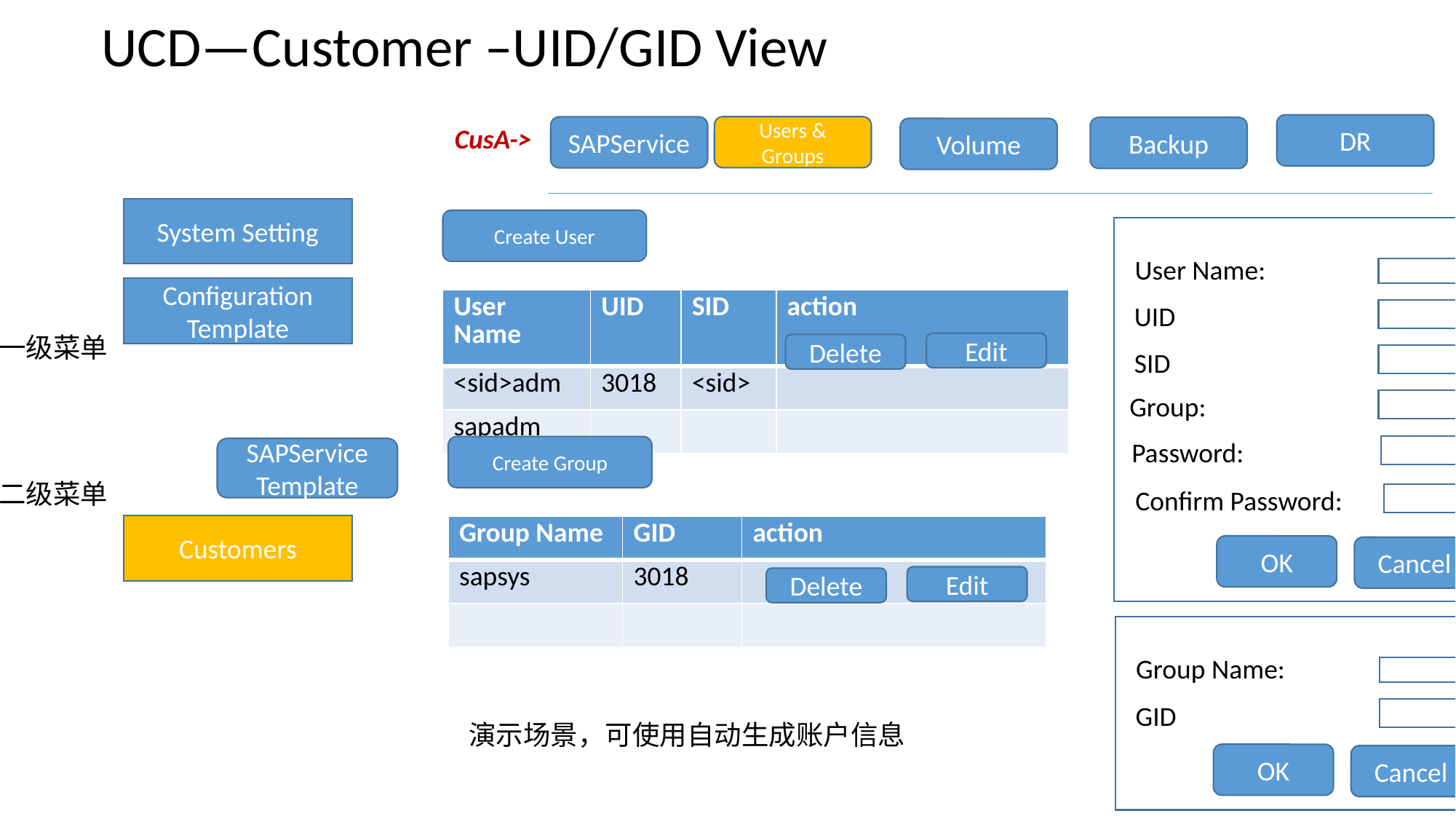

# UCD—Customer –UID/GID View
DR
CusA->
Users & Groups
SAPService
Backup
Volume
System Setting
Create User

User Name:

Configuration Template
| User Name | UID | SID | action |
| --- | --- | --- | --- |
| <sid>adm | 3018 | <sid> |  |
| sapadm |  |  |  |
UID

一级菜单
Edit
Delete
SID

Group:

Password:

Create Group
SAPService Template
二级菜单
Confirm Password:

Customers
| Group Name | GID | action |
| --- | --- | --- |
| sapsys | 3018 |  |
|  |  |  |
OK
Cancel
Edit
Delete

Group Name:

GID

演示场景，可使用自动生成账户信息
OK
Cancel